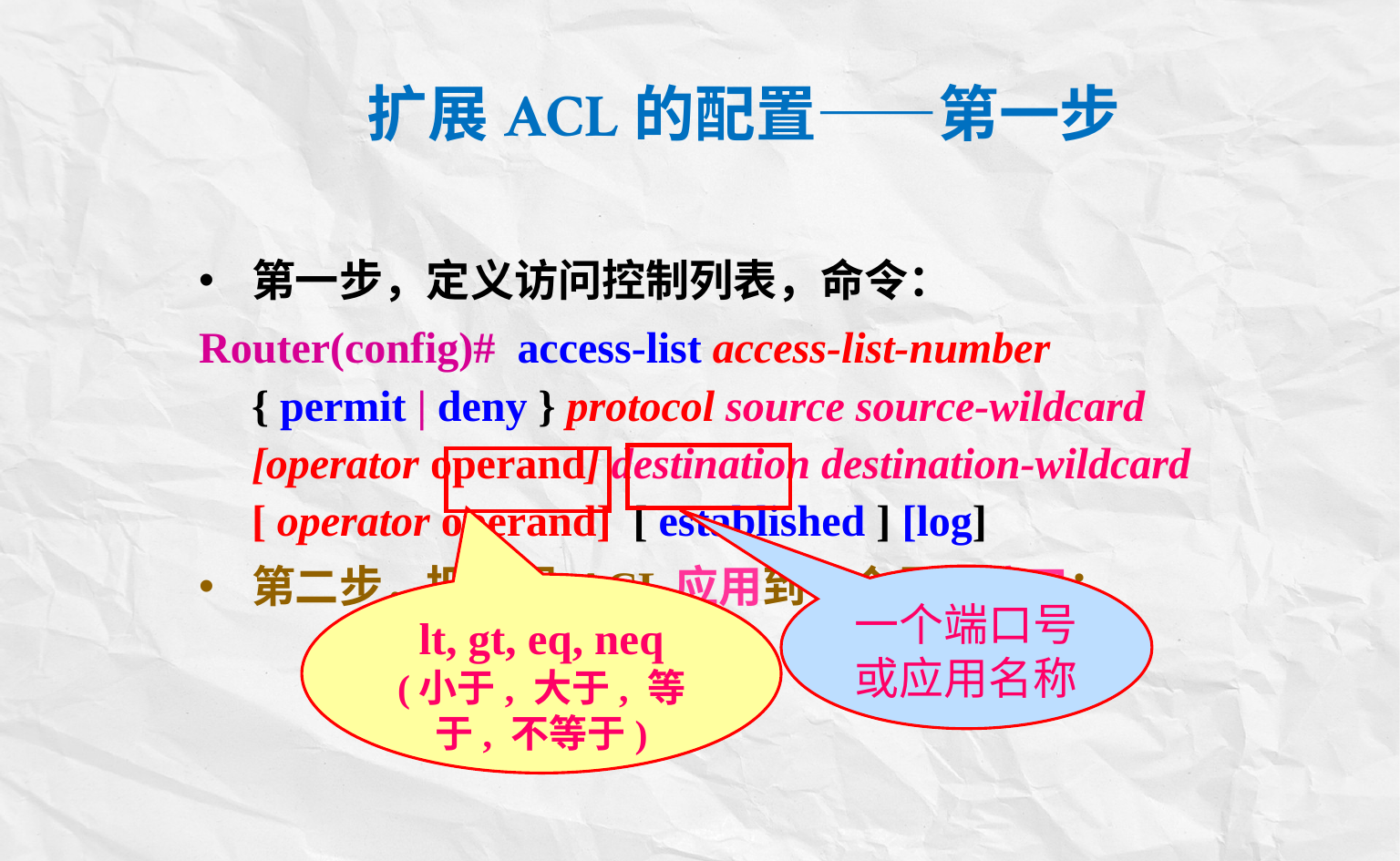

扩展ACL的配置——第一步
第一步，定义访问控制列表，命令：
Router(config)#  access-list access-list-number { permit | deny } protocol source source-wildcard [operator operand] destination destination-wildcard [ operator operand]  [ established ] [log]
第二步，把扩展 ACL应用到一个具体接口：

一个端口号或应用名称
lt, gt, eq, neq
(小于, 大于, 等于, 不等于)

31